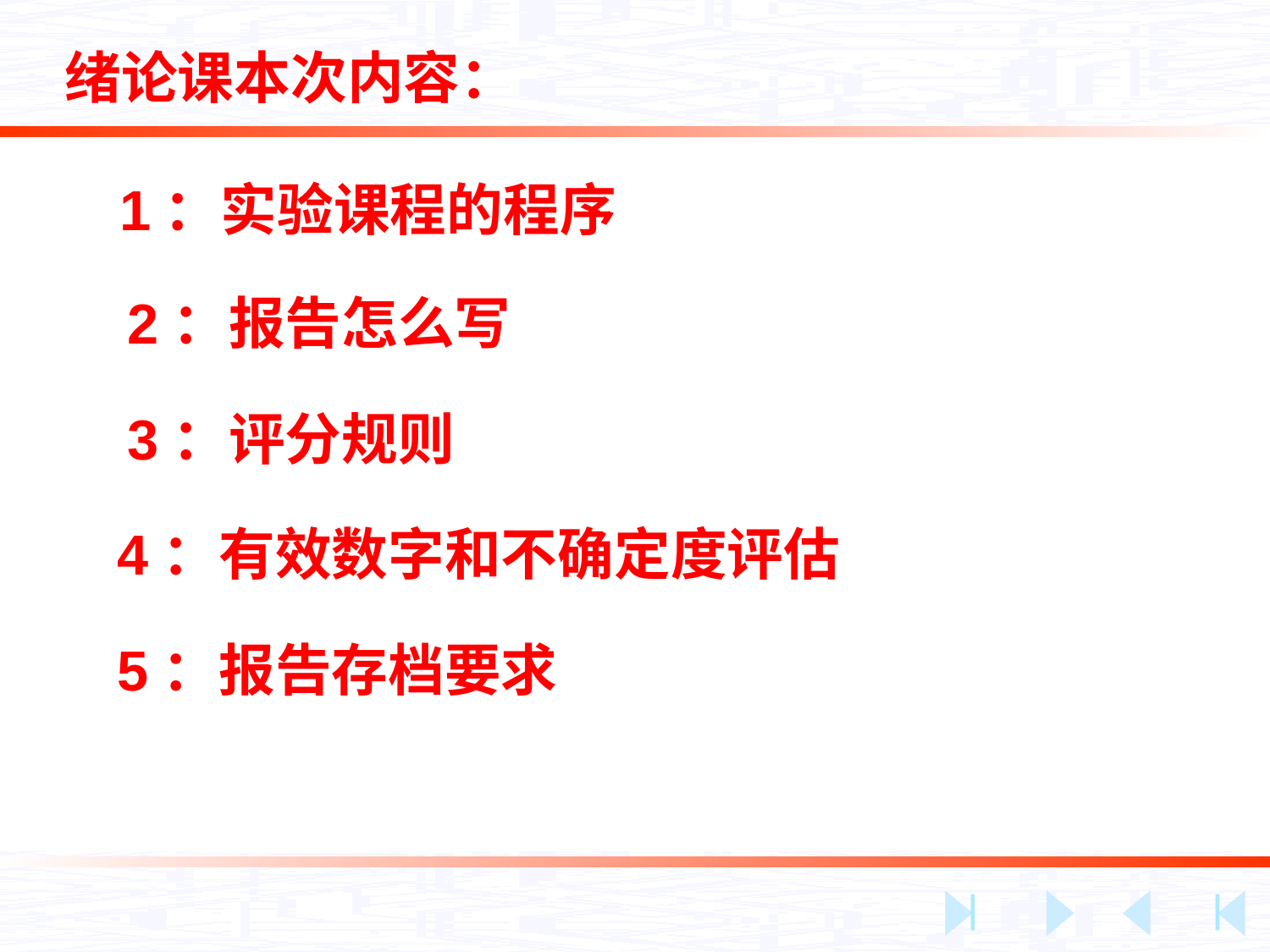

绪论课本次内容：
   1：实验课程的程序
2：报告怎么写
3：评分规则
4：有效数字和不确定度评估
5：报告存档要求